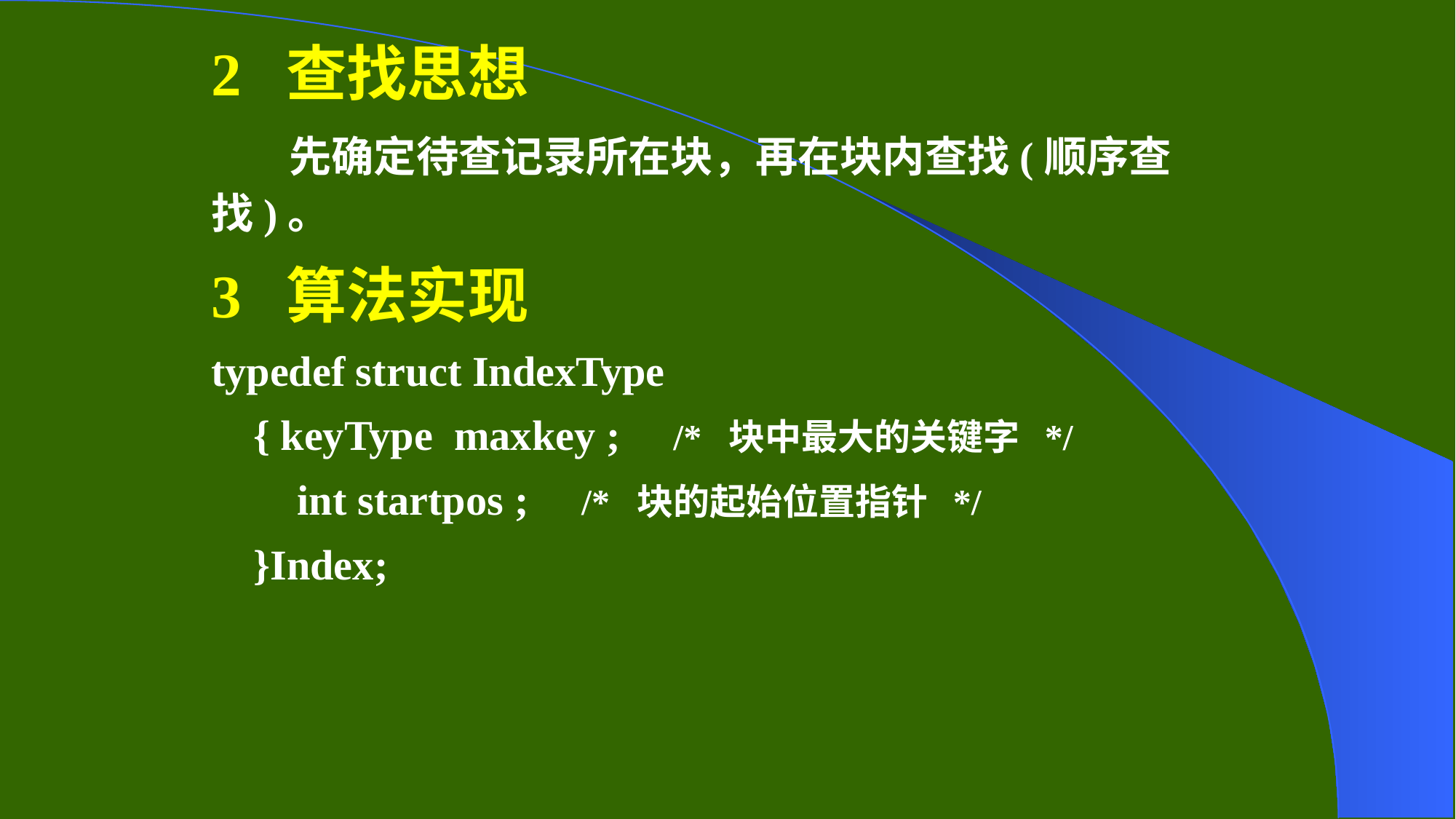

2  查找思想
      先确定待查记录所在块，再在块内查找(顺序查找)。
3  算法实现
typedef struct IndexType
{ keyType  maxkey ;     /*  块中最大的关键字  */
int startpos ;     /*  块的起始位置指针  */
}Index;